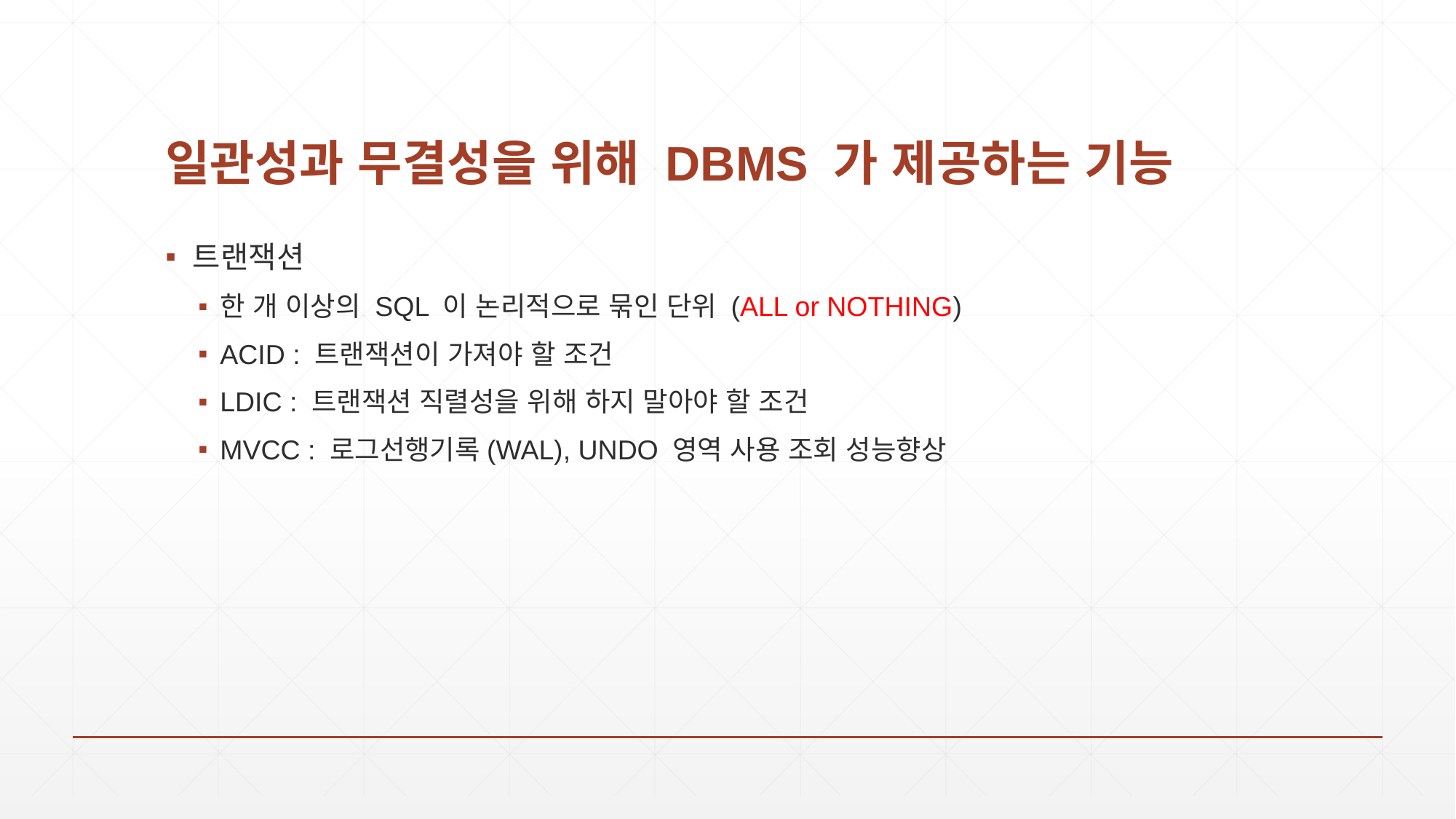

# 일관성과 무결성을 위해 DBMS 가 제공하는 기능
트랜잭션
한 개 이상의 SQL 이 논리적으로 묶인 단위 (ALL or NOTHING)
ACID : 트랜잭션이 가져야 할 조건
LDIC : 트랜잭션 직렬성을 위해 하지 말아야 할 조건
MVCC : 로그선행기록(WAL), UNDO 영역 사용 조회 성능향상